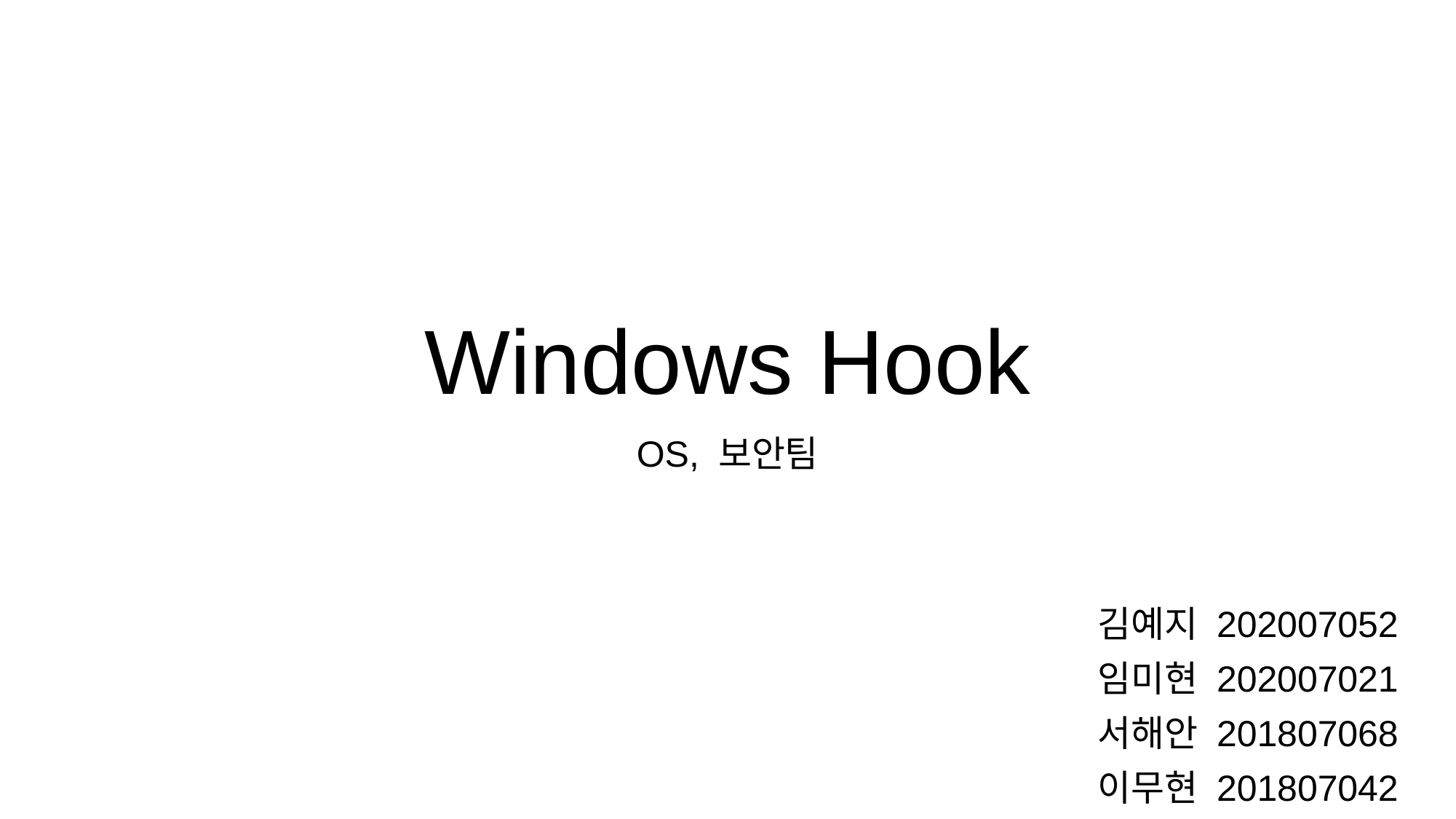

# Windows Hook
OS, 보안팀
김예지 202007052
임미현 202007021
서해안 201807068
이무현 201807042